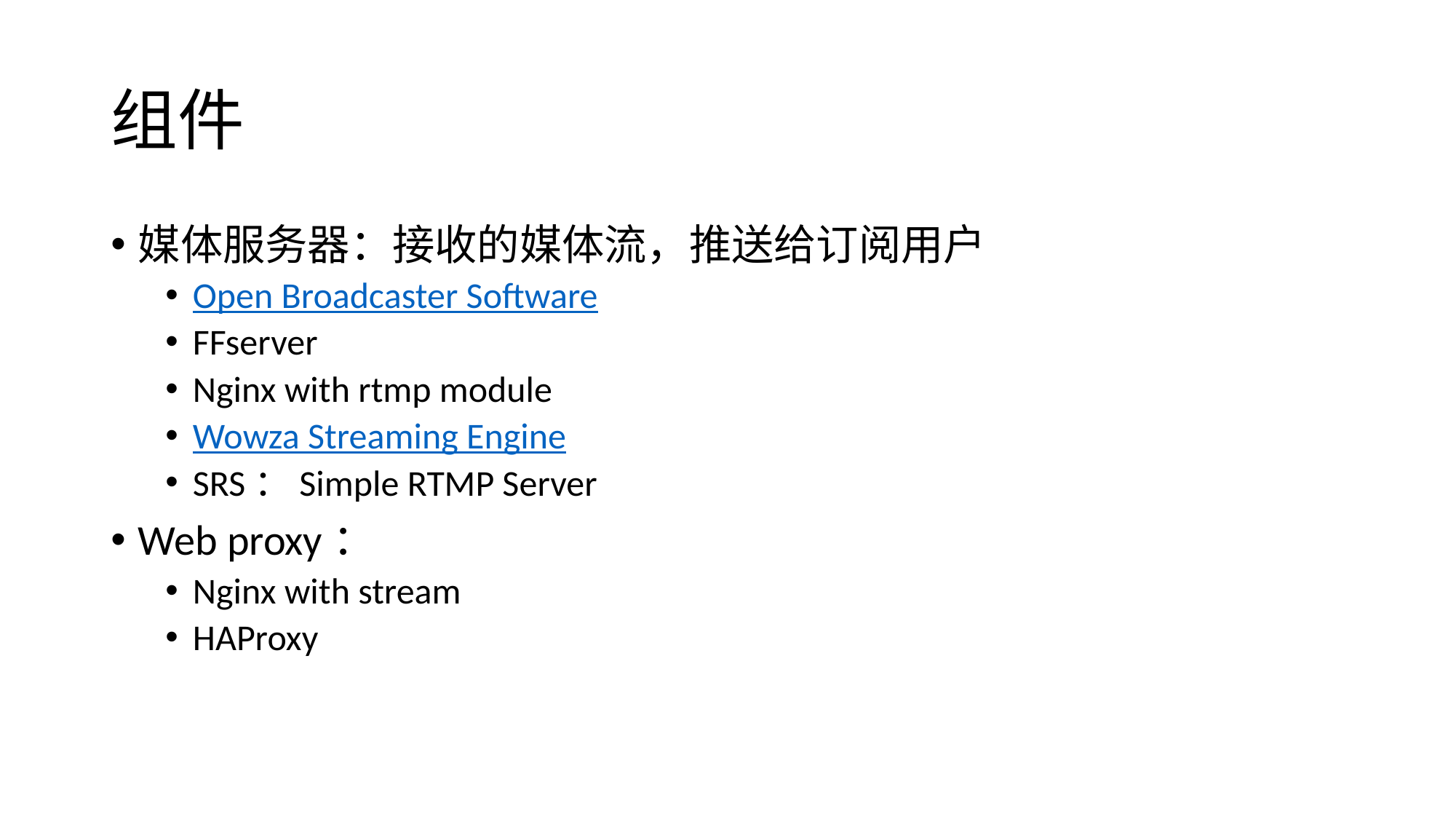

# 组件
媒体服务器：接收的媒体流，推送给订阅用户
Open Broadcaster Software
FFserver
Nginx with rtmp module
Wowza Streaming Engine
SRS：Simple RTMP Server
Web proxy：
Nginx with stream
HAProxy